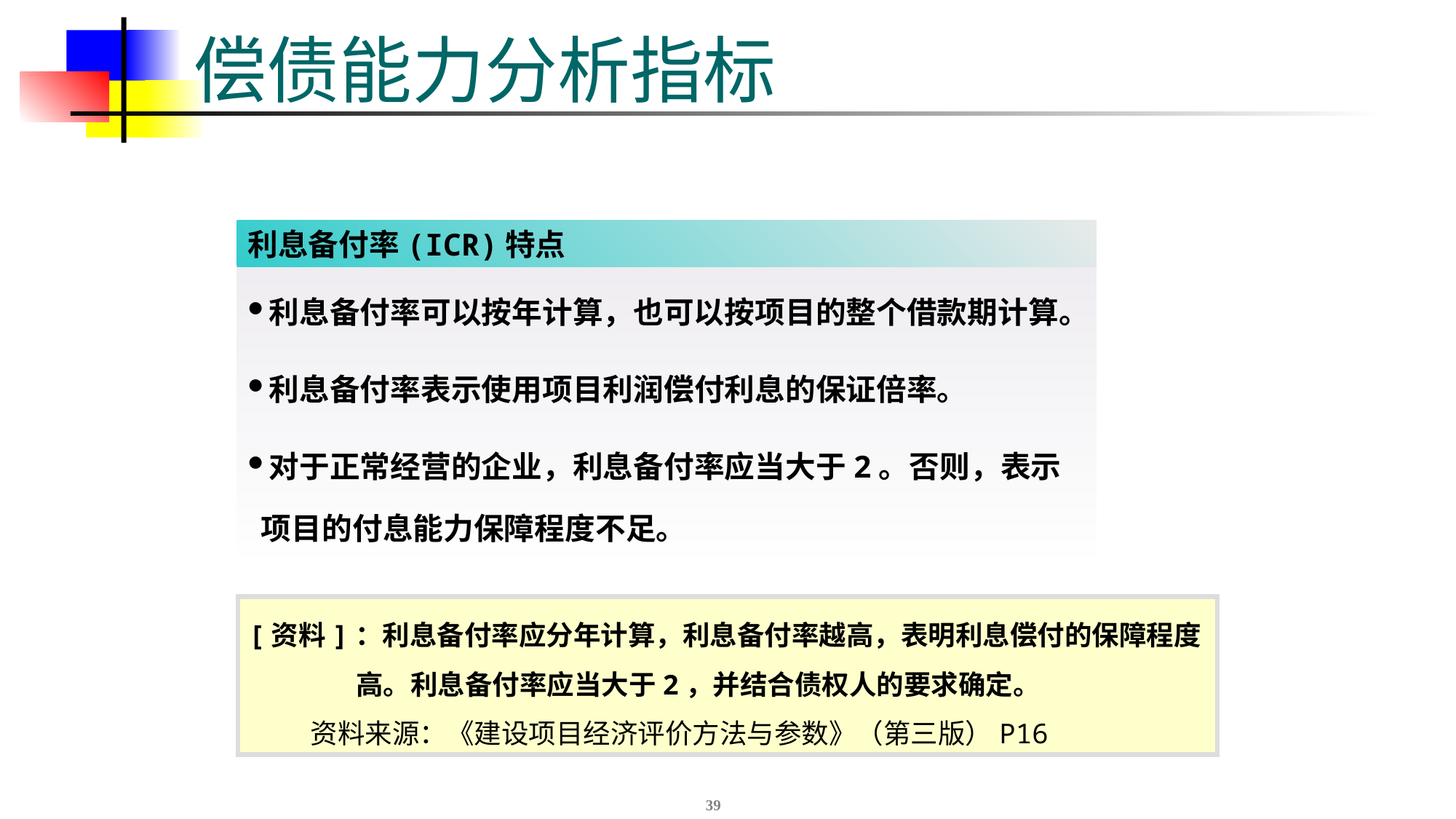

# 偿债能力分析指标
利息备付率(ICR)特点
利息备付率可以按年计算，也可以按项目的整个借款期计算。
利息备付率表示使用项目利润偿付利息的保证倍率。
对于正常经营的企业，利息备付率应当大于2。否则，表示项目的付息能力保障程度不足。
[资料]：利息备付率应分年计算，利息备付率越高，表明利息偿付的保障程度高。利息备付率应当大于2，并结合债权人的要求确定。
         资料来源：《建设项目经济评价方法与参数》（第三版）P16
39